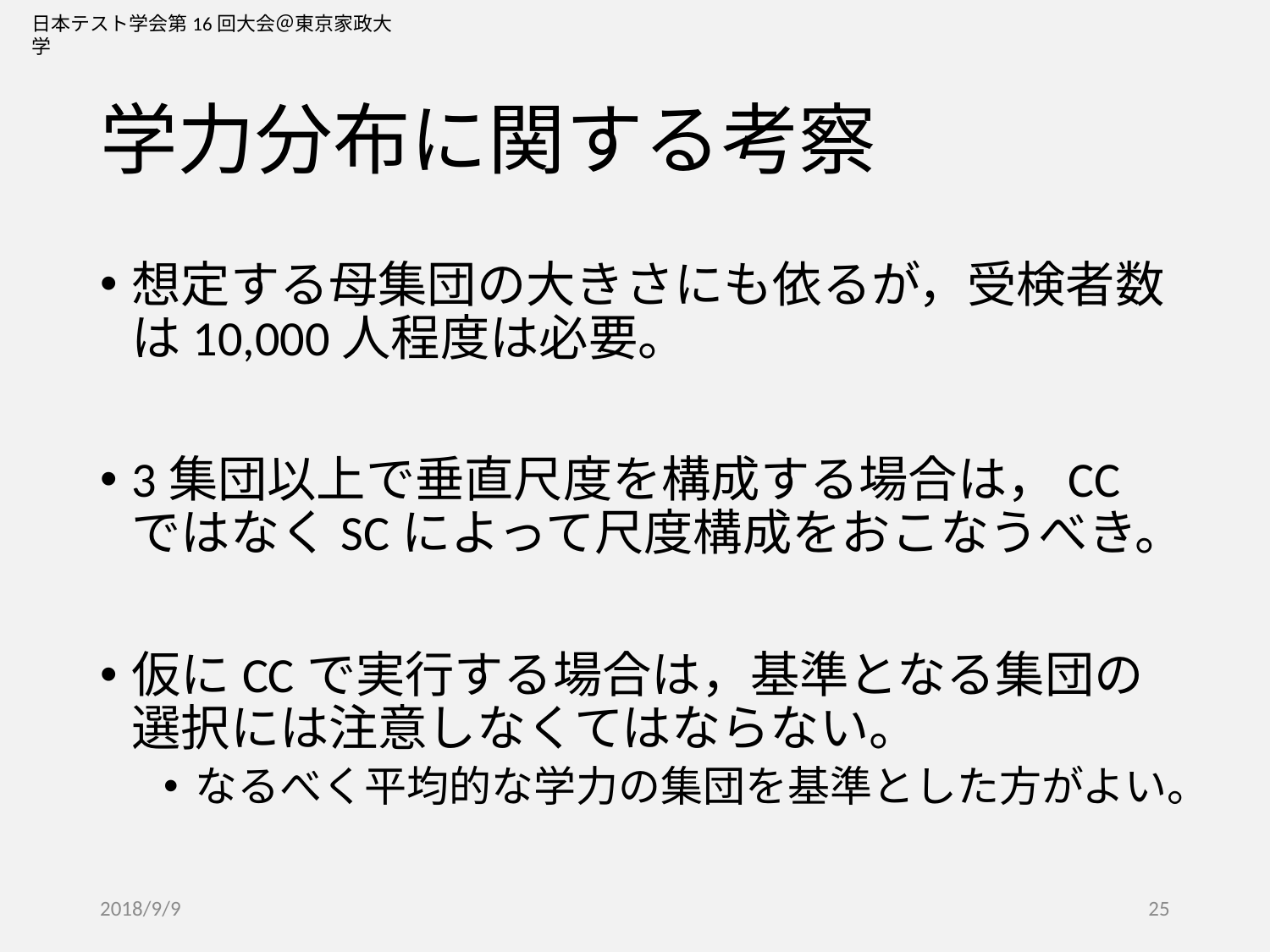

# 学力分布に関する考察
想定する母集団の大きさにも依るが，受検者数は10,000人程度は必要。

3集団以上で垂直尺度を構成する場合は，CCではなくSCによって尺度構成をおこなうべき。

仮にCCで実行する場合は，基準となる集団の選択には注意しなくてはならない。
なるべく平均的な学力の集団を基準とした方がよい。
2018/9/9
25